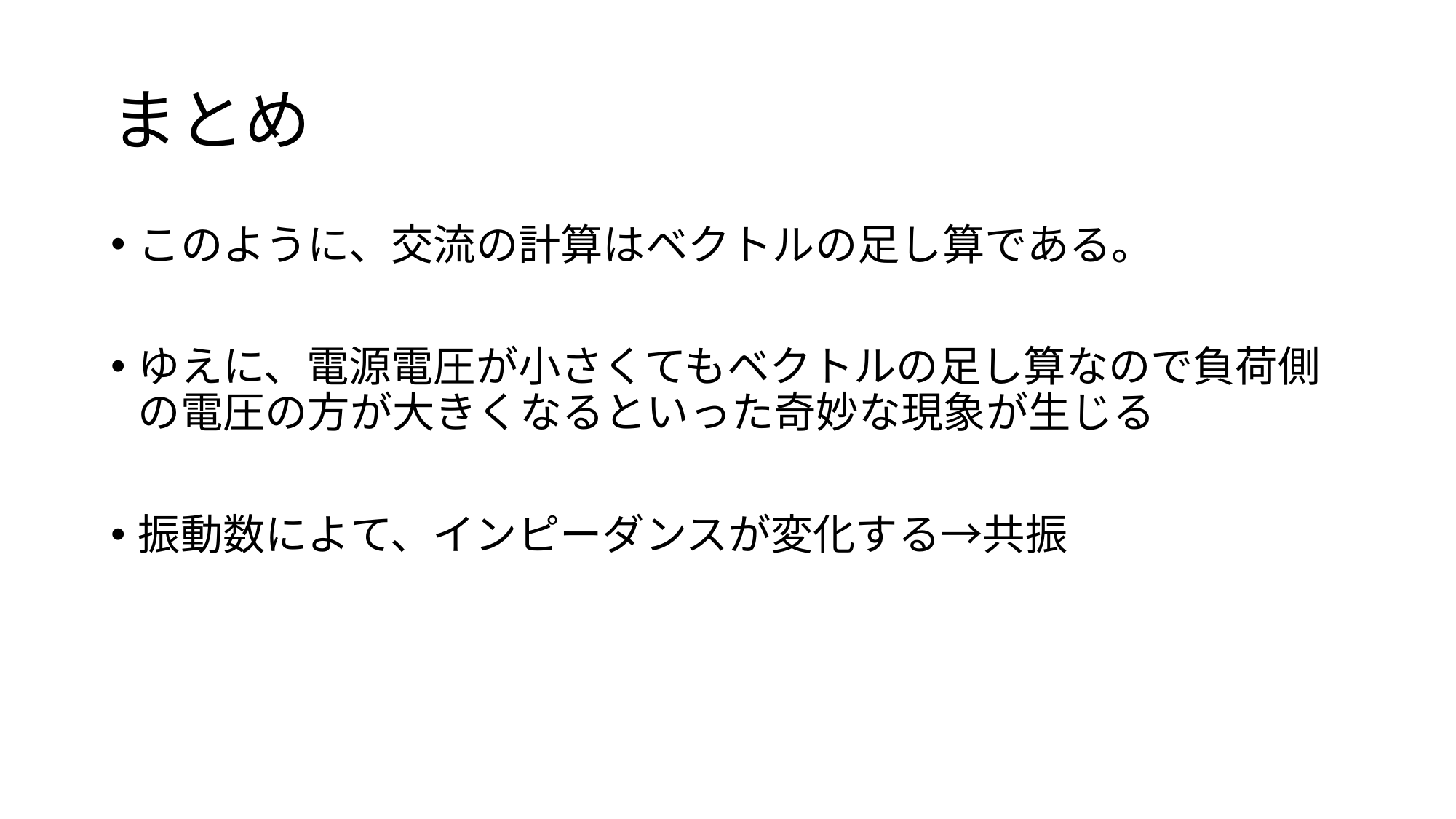

# まとめ
このように、交流の計算はベクトルの足し算である。

ゆえに、電源電圧が小さくてもベクトルの足し算なので負荷側の電圧の方が大きくなるといった奇妙な現象が生じる

振動数によて、インピーダンスが変化する→共振